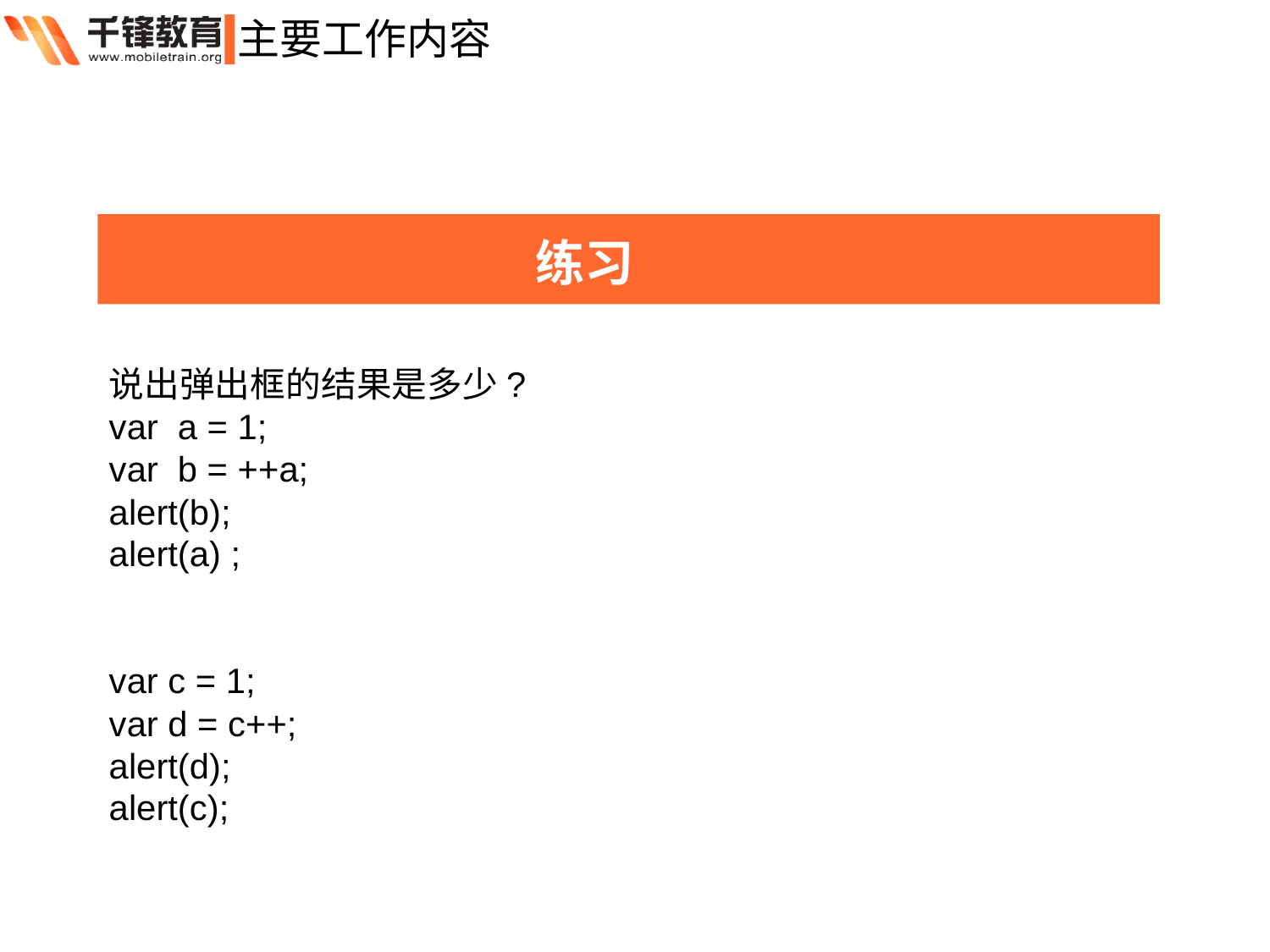

主要工作内容

练习
说出弹出框的结果是多少?
var  a = 1;
var  b = ++a;
alert(b);
alert(a) ;

var c = 1;
var d = c++;
alert(d);
alert(c);